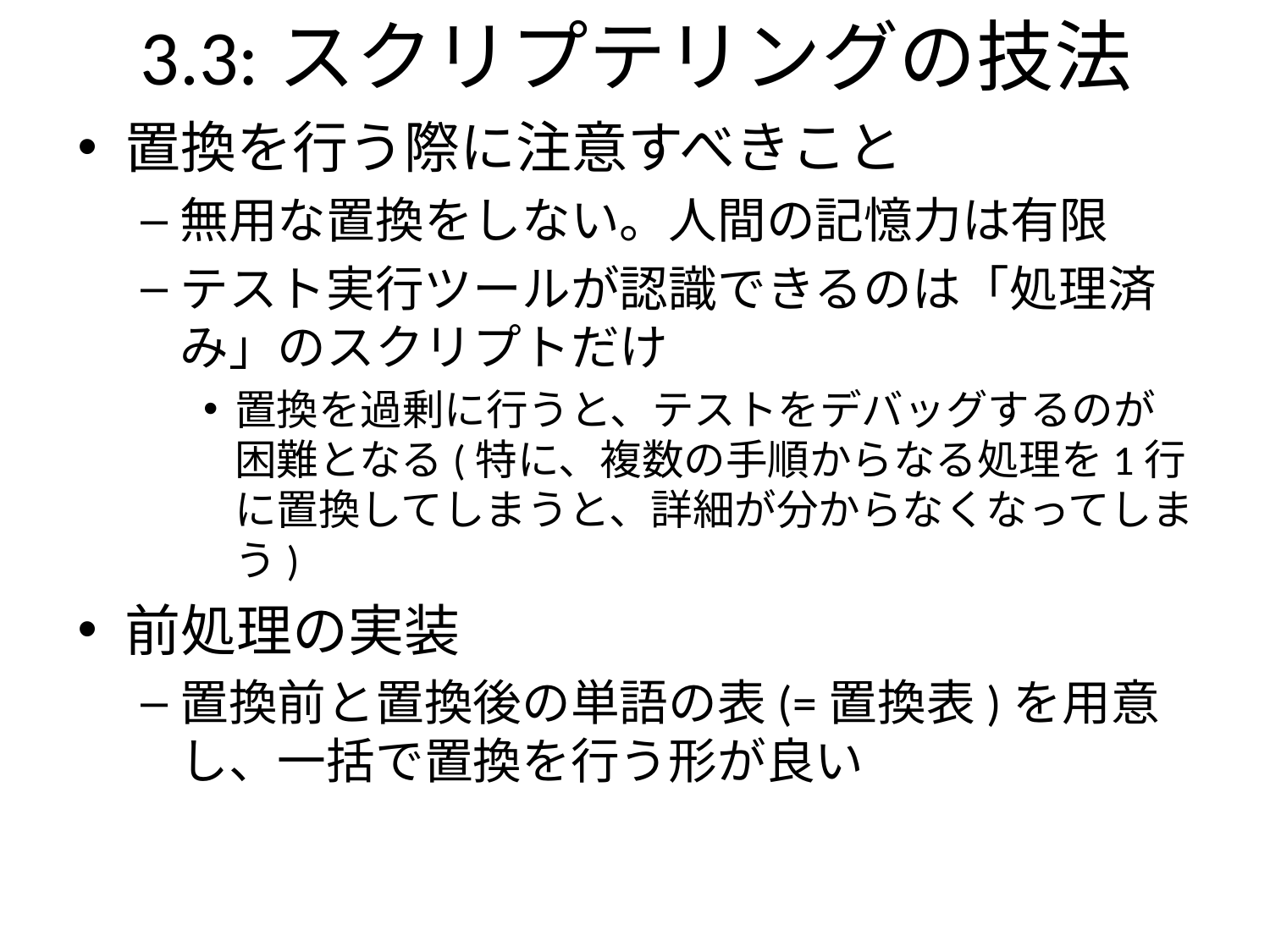

3.3:スクリプテリングの技法
置換を行う際に注意すべきこと
無用な置換をしない。人間の記憶力は有限
テスト実行ツールが認識できるのは「処理済み」のスクリプトだけ
置換を過剰に行うと、テストをデバッグするのが困難となる(特に、複数の手順からなる処理を1行に置換してしまうと、詳細が分からなくなってしまう)
前処理の実装
置換前と置換後の単語の表(=置換表)を用意し、一括で置換を行う形が良い